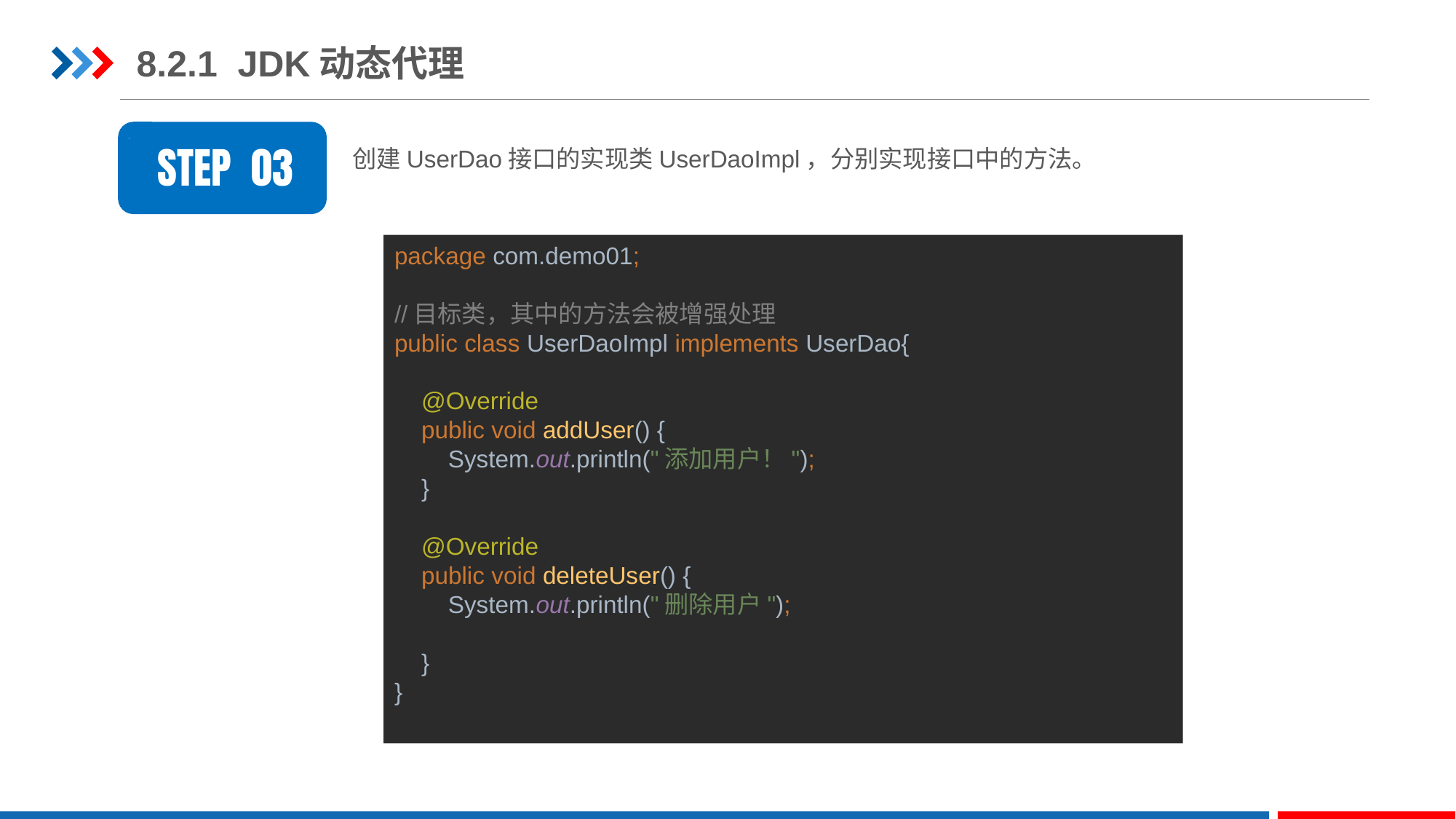

8.2.1  JDK动态代理

创建UserDao接口的实现类UserDaoImpl，分别实现接口中的方法。
STEP  03
package com.demo01;
//目标类，其中的方法会被增强处理
public class UserDaoImpl implements UserDao{
    @Override
    public void addUser() {
        System.out.println("添加用户！");
    }
    @Override
    public void deleteUser() {
        System.out.println("删除用户");
    }
}